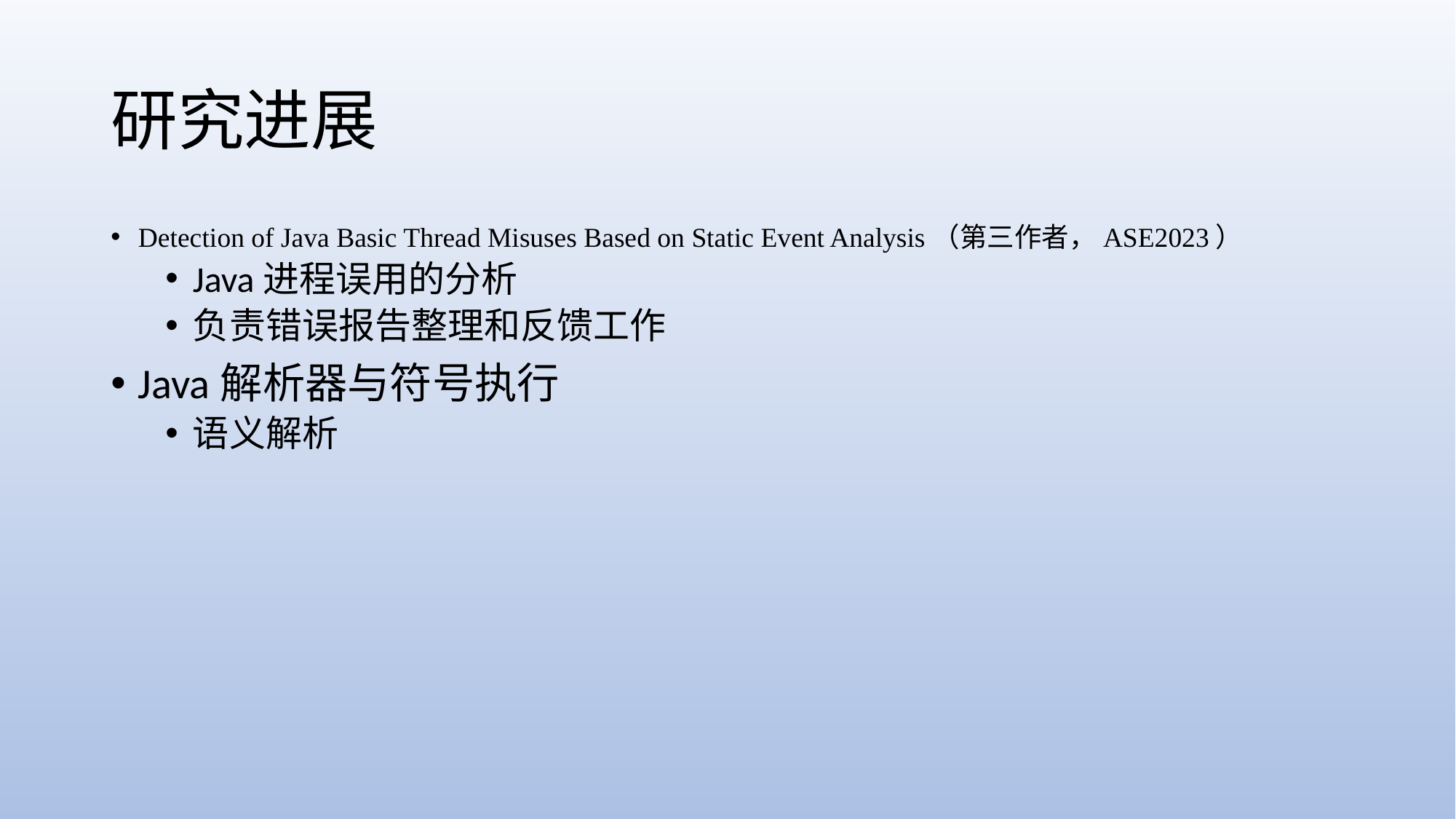

# 研究进展
Detection of Java Basic Thread Misuses Based on Static Event Analysis（第三作者，ASE2023）
Java进程误用的分析
负责错误报告整理和反馈工作
Java解析器与符号执行
语义解析